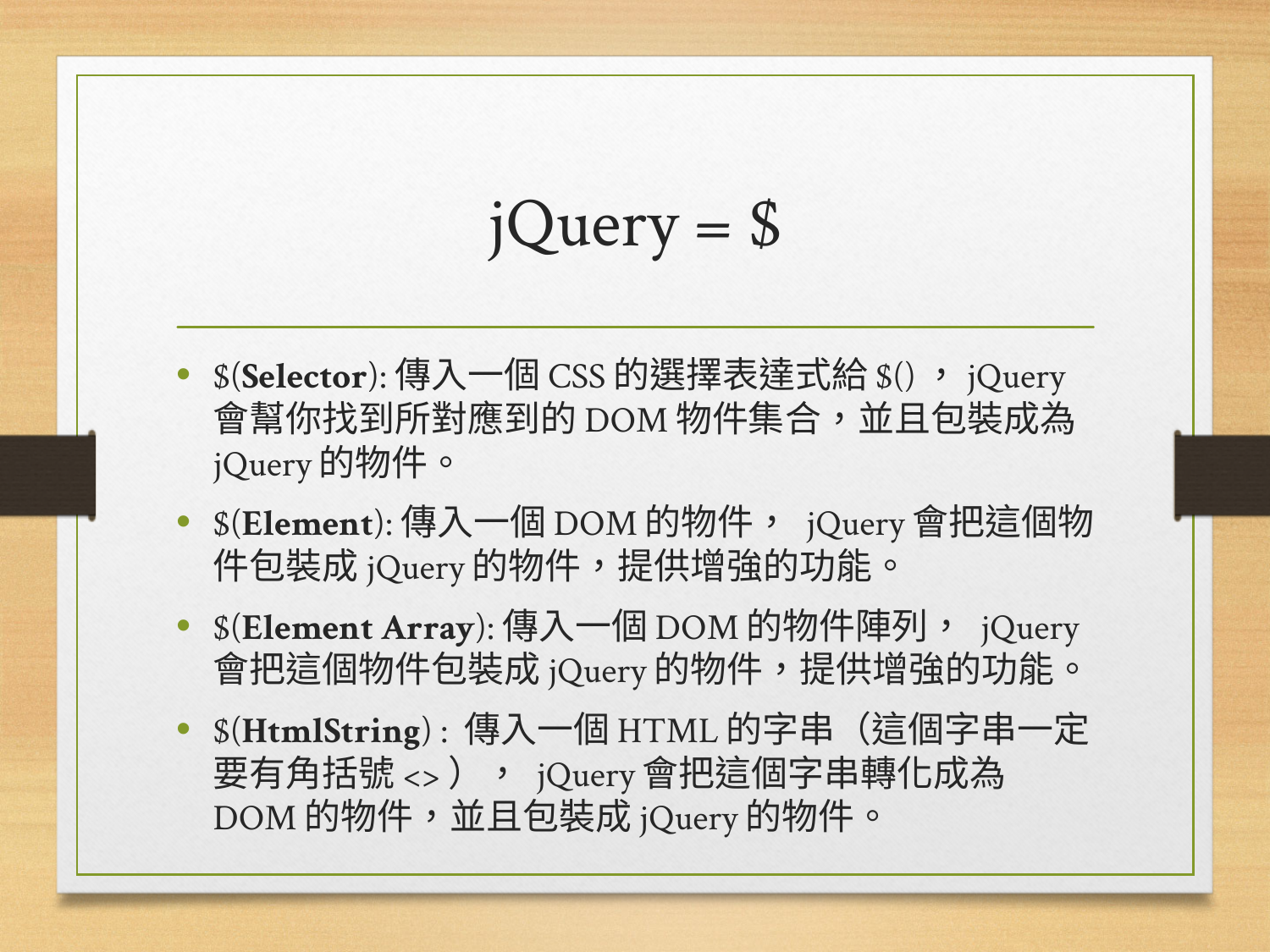

# jQuery = $
$(Selector):傳入一個CSS的選擇表達式給$()，jQuery會幫你找到所對應到的DOM物件集合，並且包裝成為jQuery的物件。
$(Element):傳入一個DOM的物件， jQuery會把這個物件包裝成jQuery的物件，提供增強的功能。
$(Element Array):傳入一個DOM的物件陣列， jQuery會把這個物件包裝成jQuery的物件，提供增強的功能。
$(HtmlString) : 傳入一個HTML的字串（這個字串一定要有角括號<>）， jQuery會把這個字串轉化成為DOM的物件，並且包裝成jQuery的物件。